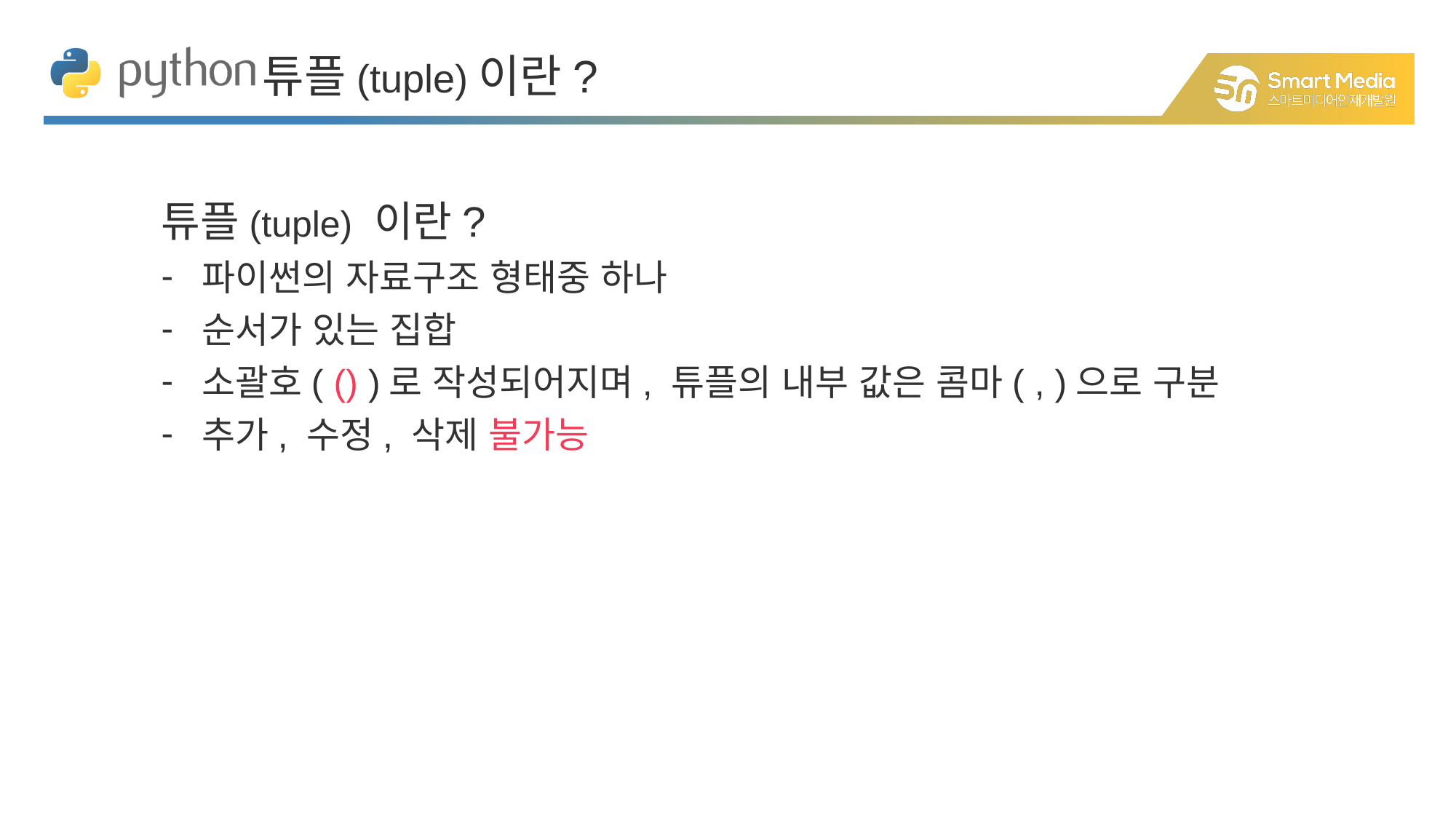

튜플(tuple)이란?
튜플(tuple) 이란?
파이썬의 자료구조 형태중 하나
순서가 있는 집합
소괄호( () )로 작성되어지며, 튜플의 내부 값은 콤마( , )으로 구분
추가, 수정, 삭제 불가능